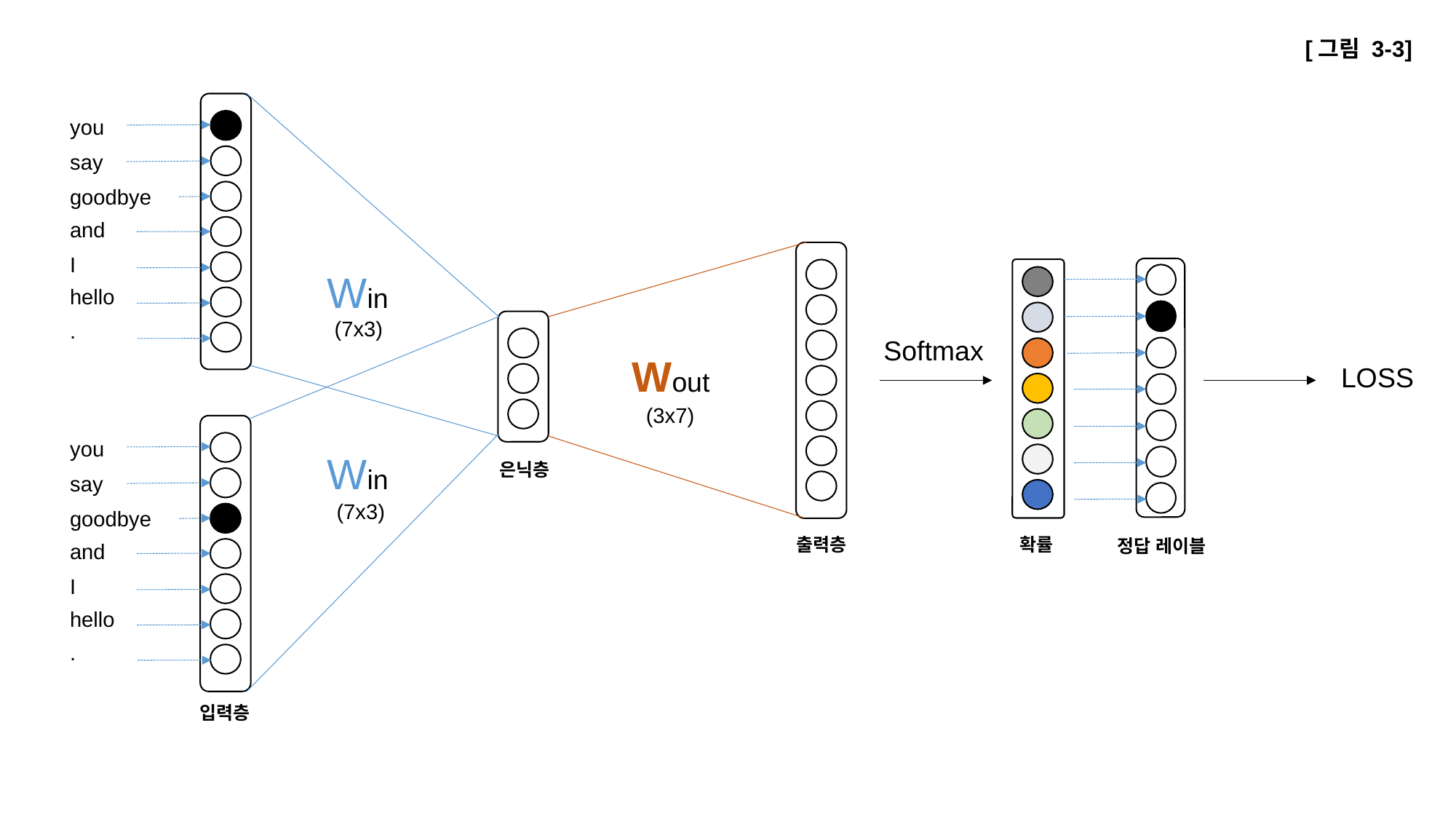

[그림 3-3]

you
say
goodbye
and

I
Win
hello
(7x3)

.
Wout
(3x7)

you
Win
은닉층
say
(7x3)
goodbye
출력층
and
I
hello
.
입력층

Softmax
LOSS
확률
정답 레이블